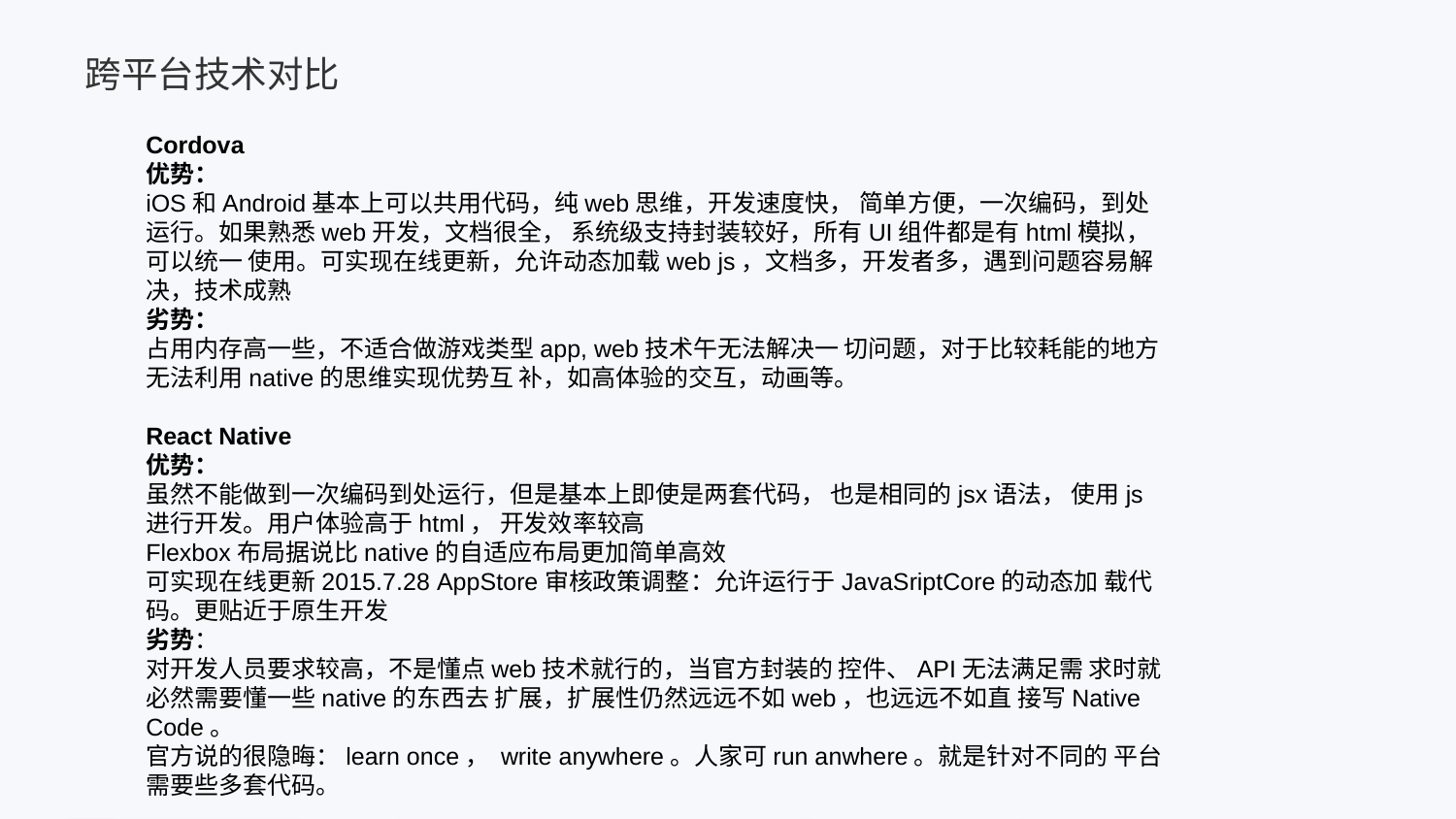

跨平台技术对比
Cordova
优势：
iOS和Android基本上可以共用代码，纯web思维，开发速度快， 简单方便，一次编码，到处运行。如果熟悉web开发，文档很全， 系统级支持封装较好，所有UI组件都是有html模拟，可以统一 使用。可实现在线更新，允许动态加载web js，文档多，开发者多，遇到问题容易解决，技术成熟
劣势：
占用内存高一些，不适合做游戏类型app, web技术午无法解决一 切问题，对于比较耗能的地方无法利用native的思维实现优势互 补，如高体验的交互，动画等。
React Native
优势：
虽然不能做到一次编码到处运行，但是基本上即使是两套代码， 也是相同的jsx语法， 使用js进行开发。用户体验高于html， 开发效率较高
Flexbox布局据说比native的自适应布局更加简单高效
可实现在线更新2015.7.28 AppStore审核政策调整：允许运行于JavaSriptCore的动态加 载代码。更贴近于原生开发
劣势：
对开发人员要求较高，不是懂点web技术就行的，当官方封装的 控件、API无法满足需 求时就必然需要懂一些native的东西去 扩展，扩展性仍然远远不如web，也远远不如直 接写Native Code。
官方说的很隐晦：learn once， write anywhere。人家可run anwhere。就是针对不同的 平台需要些多套代码。